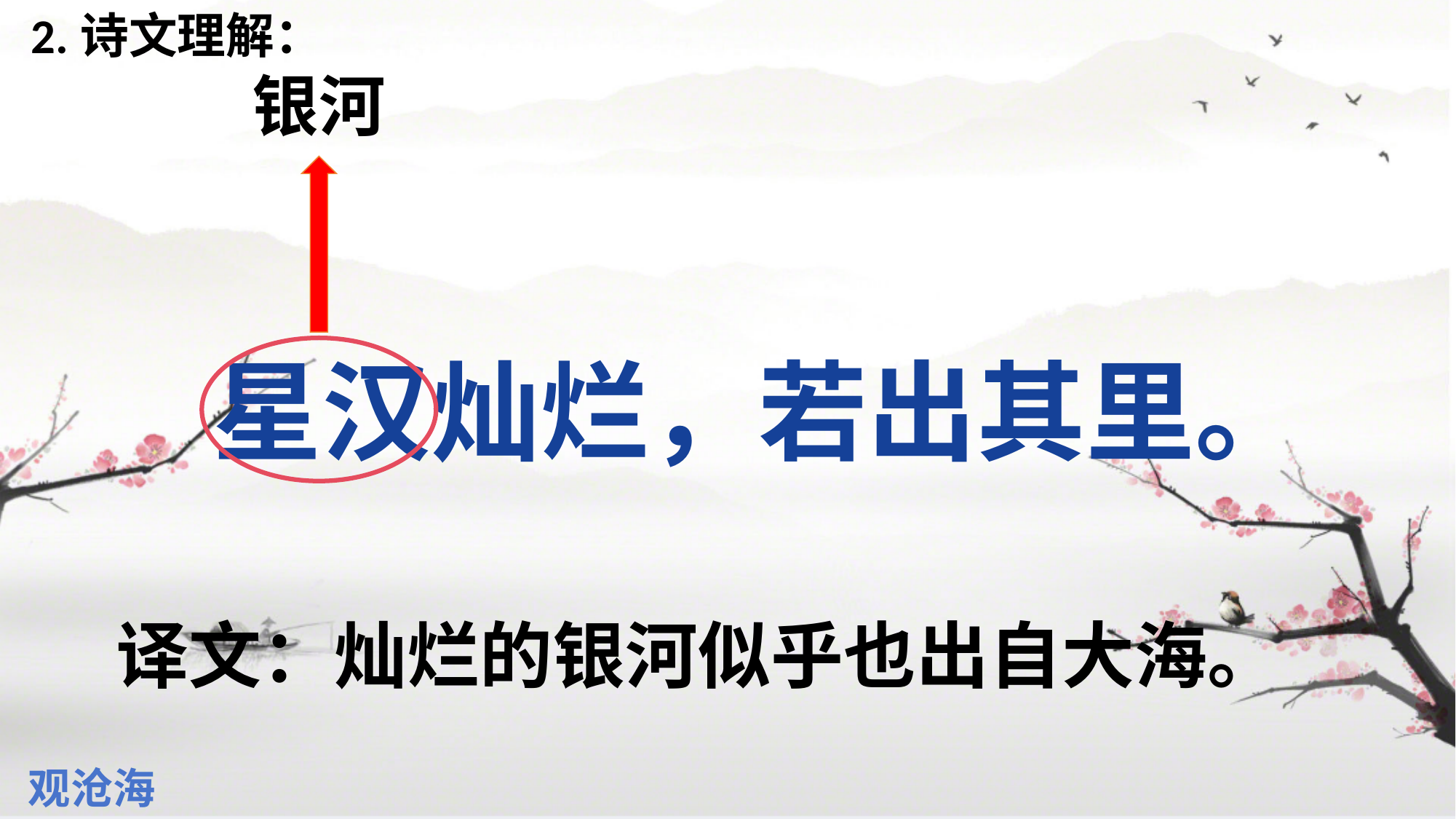

2.诗文理解：
幸甚至哉,歌以咏志。
银河

星汉灿烂，若出其里。

译文：灿烂的银河似乎也出自大海。
观沧海